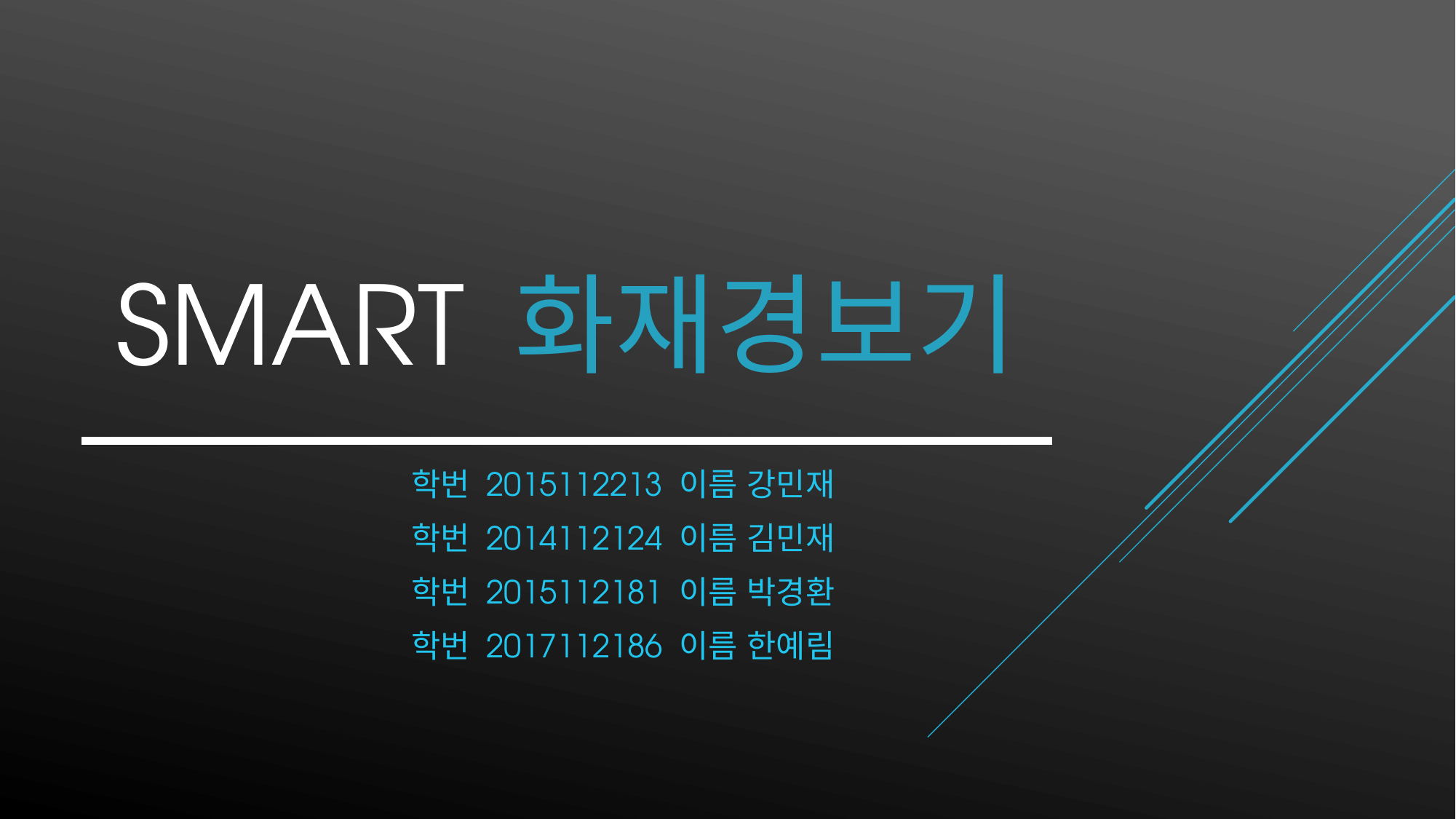

| SMART 화재경보기 |
| --- |
학번 2015112213 이름 강민재
학번 2014112124 이름 김민재
학번 2015112181 이름 박경환
학번 2017112186 이름 한예림